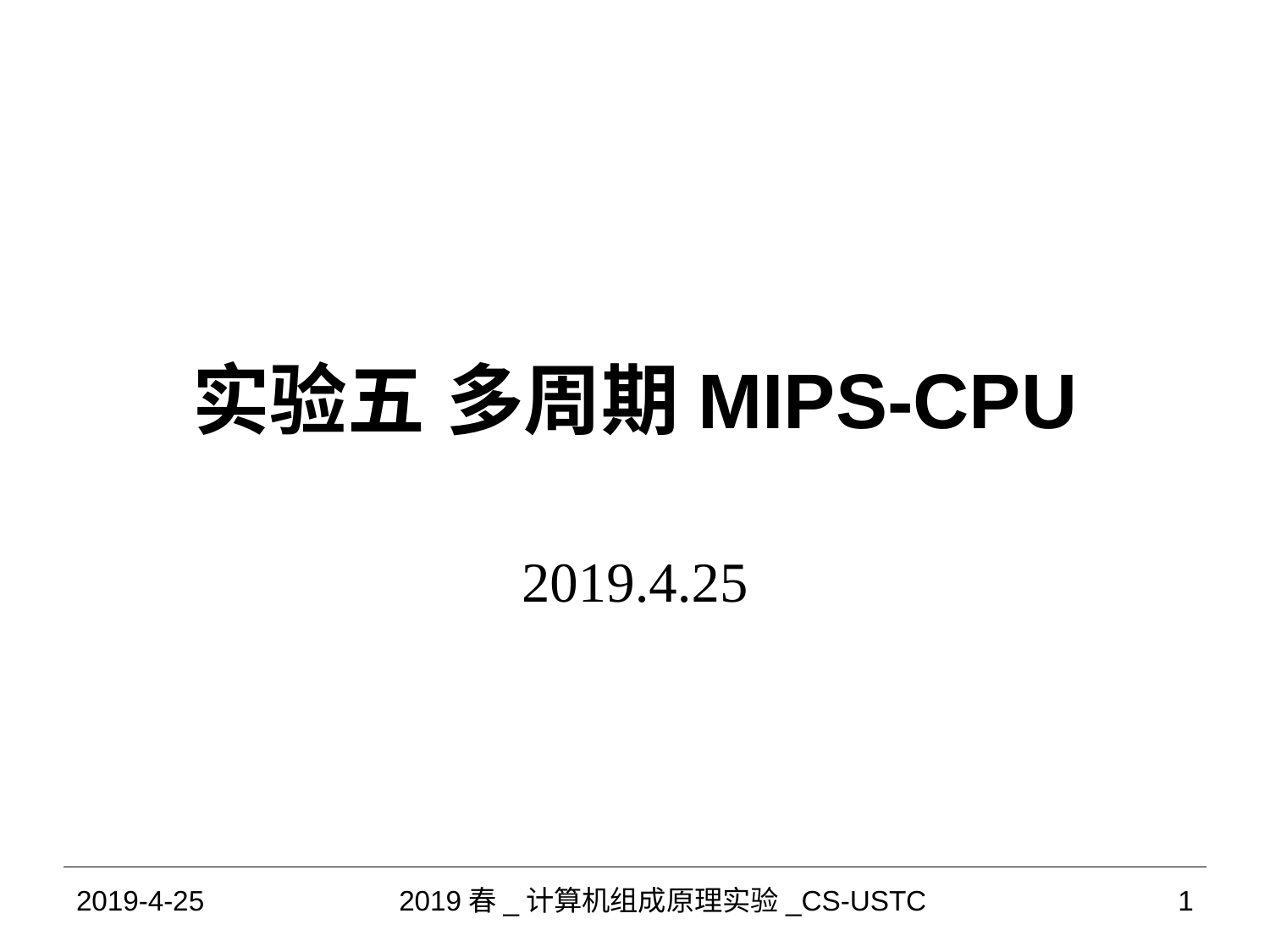

# 实验五	多周期MIPS-CPU
2019.4.25
2019-4-25
2019春_计算机组成原理实验_CS-USTC
1